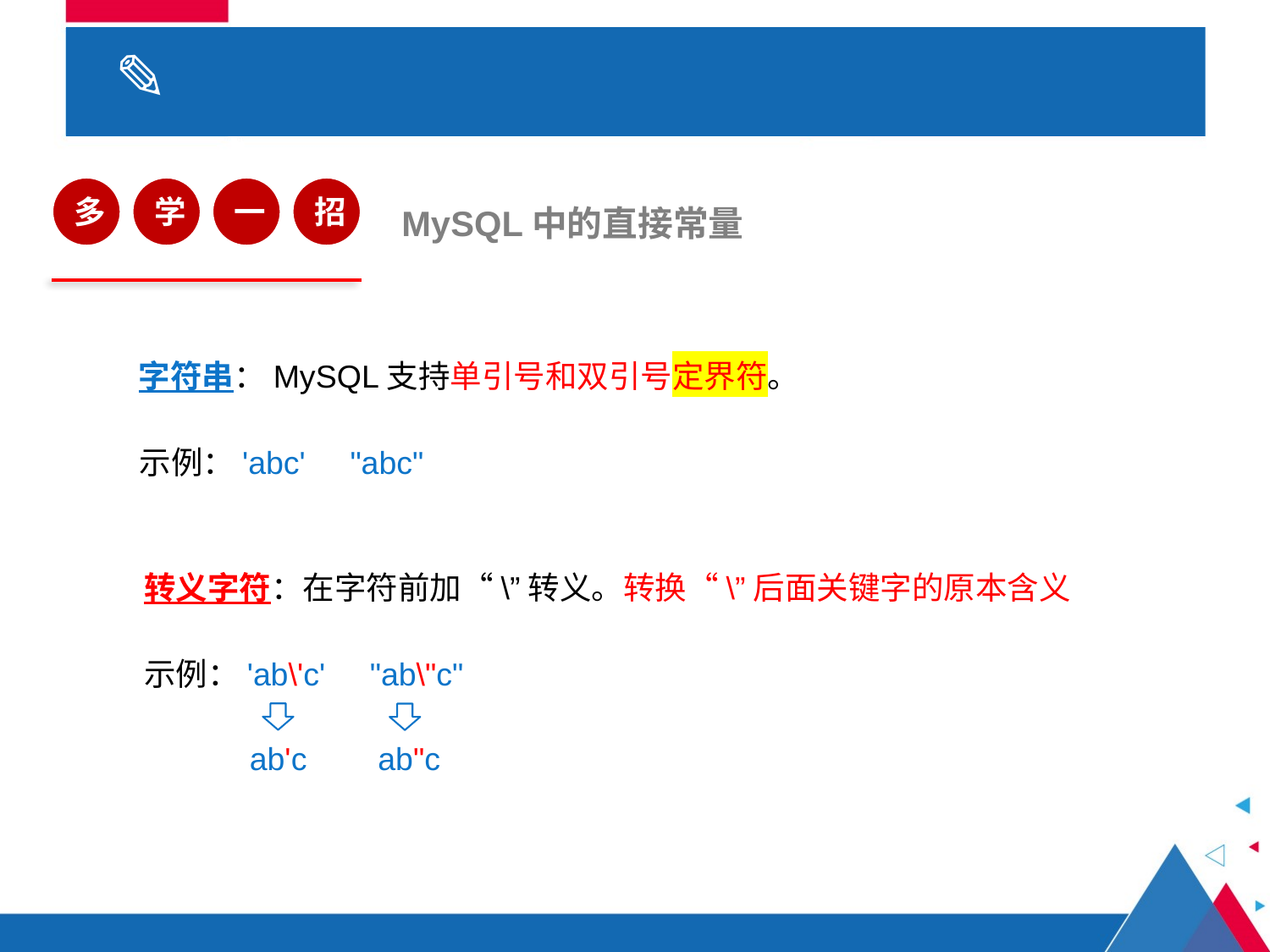

# 3.1 数据类型
多
学
一
招
MySQL中的直接常量
字符串：MySQL支持单引号和双引号定界符。
示例：'abc'     "abc"
转义字符：在字符前加“\”转义。转换“\”后面关键字的原本含义
示例：'ab\'c'     "ab\"c"

ab'c        ab"c